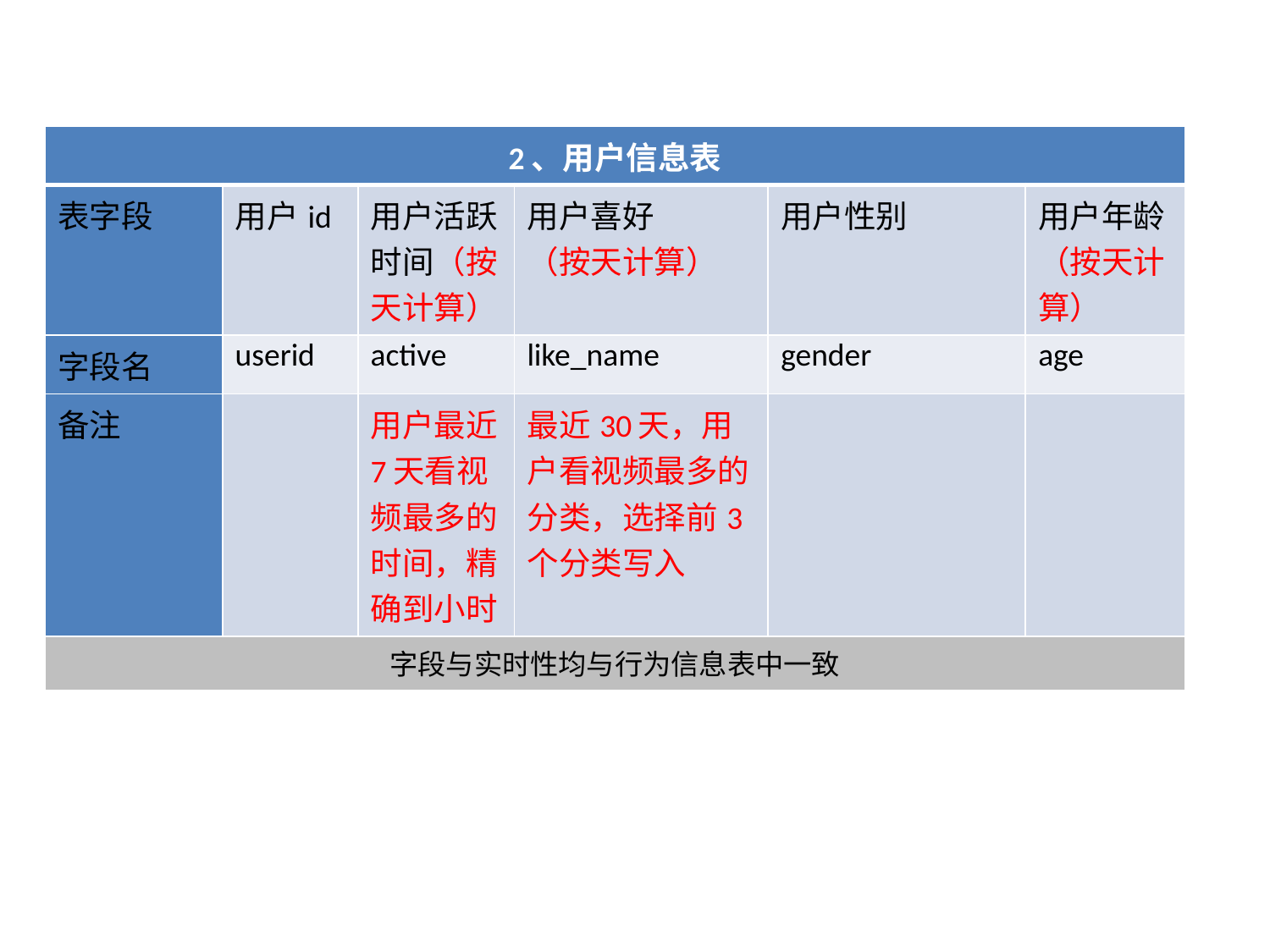

| 2、用户信息表 |  |  |  |  |  |
| --- | --- | --- | --- | --- | --- |
| 表字段 | 用户id | 用户活跃时间（按天计算） | 用户喜好 （按天计算） | 用户性别 | 用户年龄 （按天计算） |
| 字段名 | userid | active | like\_name | gender | age |
| 备注 |  | 用户最近7天看视频最多的时间，精确到小时 | 最近30天，用户看视频最多的分类，选择前3个分类写入 |  |  |
| 字段与实时性均与行为信息表中一致 |  |  |  |  |  |